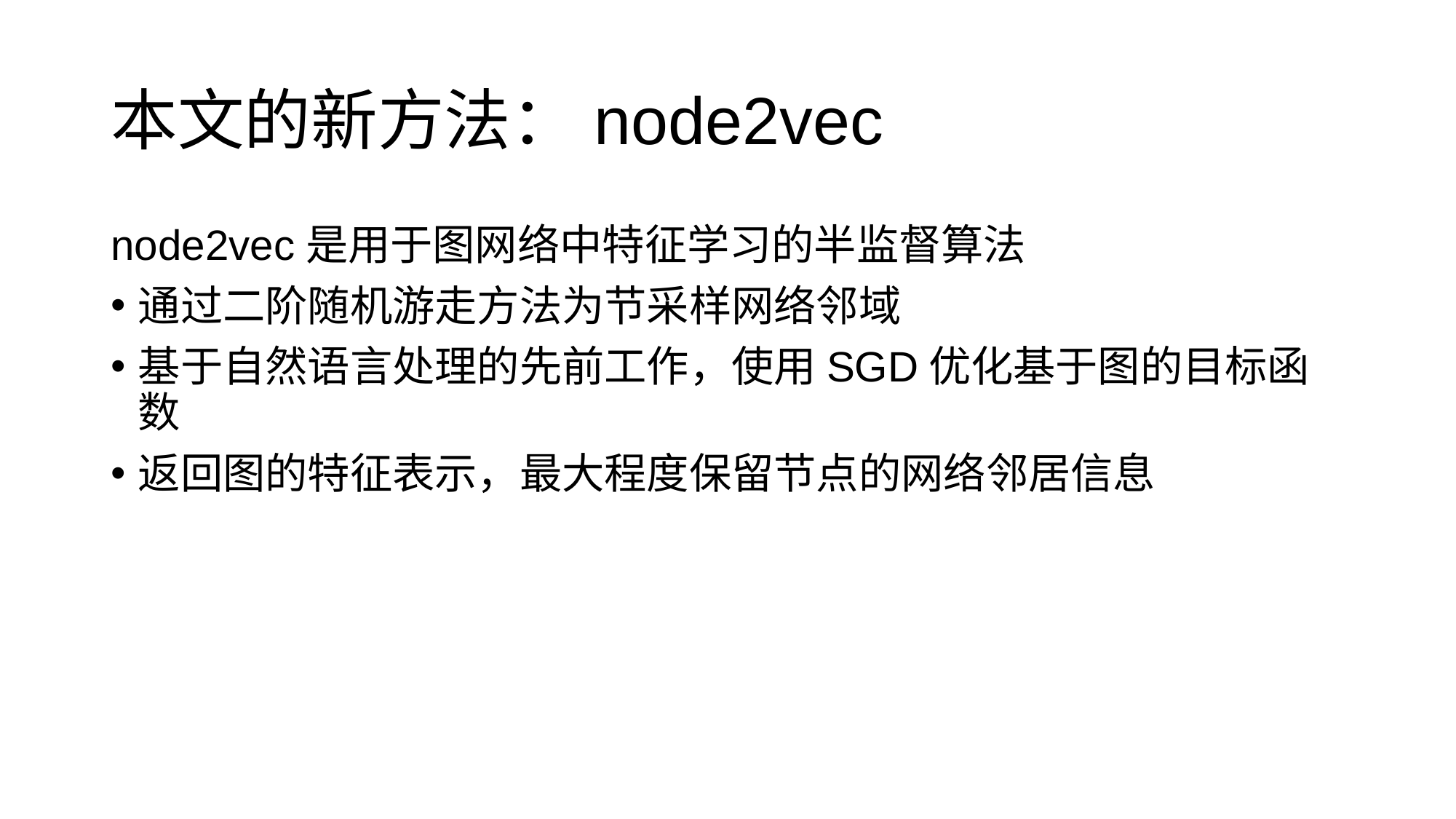

# 本文的新方法：node2vec
node2vec是用于图网络中特征学习的半监督算法
通过二阶随机游走方法为节采样网络邻域
基于自然语言处理的先前工作，使用SGD优化基于图的目标函数
返回图的特征表示，最大程度保留节点的网络邻居信息